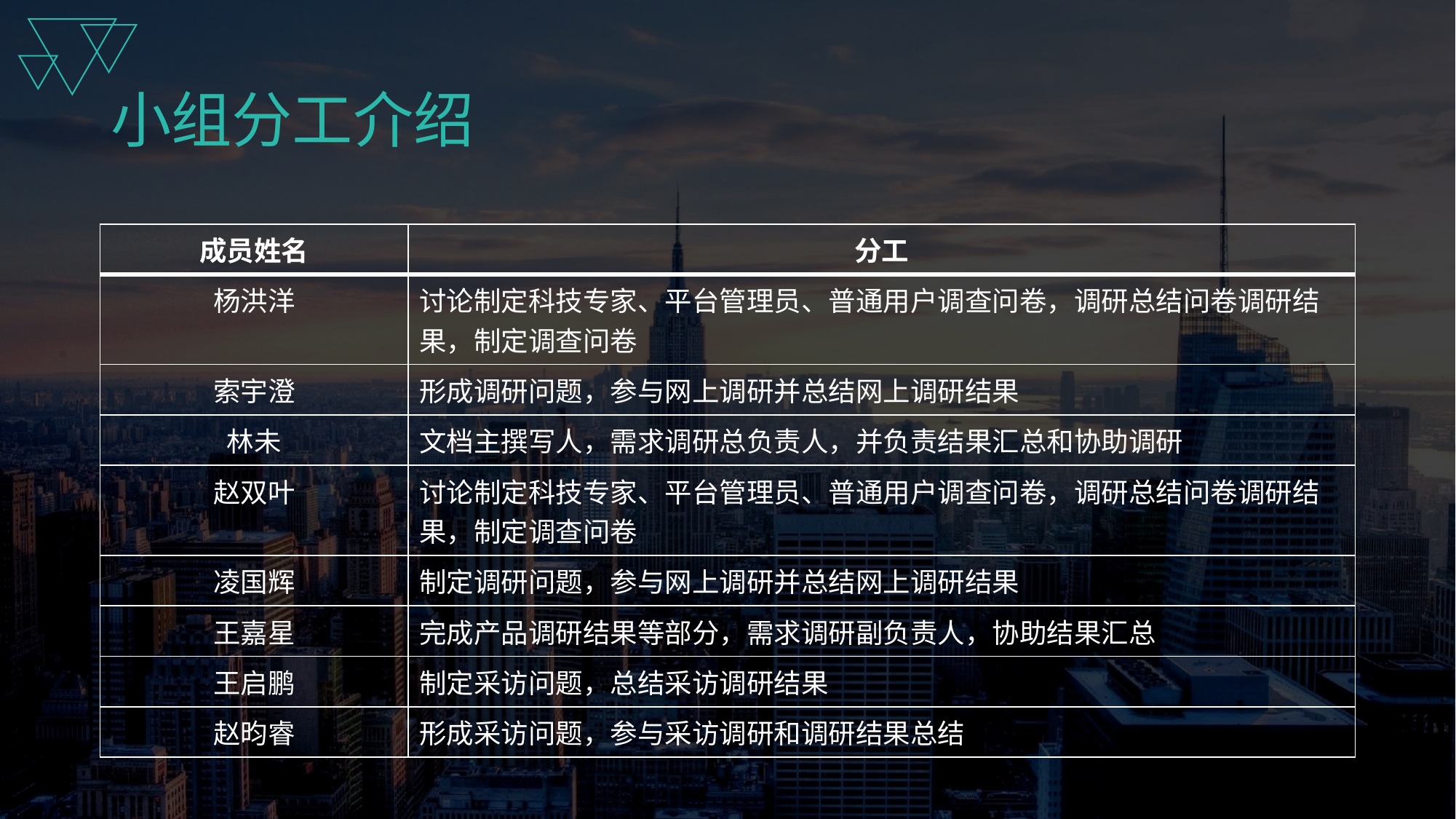

# 小组分工介绍
| 成员姓名 | 分工 |
| --- | --- |
| 杨洪洋 | 讨论制定科技专家、平台管理员、普通用户调查问卷，调研总结问卷调研结果，制定调查问卷 |
| 索宇澄 | 形成调研问题，参与网上调研并总结网上调研结果 |
| 林未 | 文档主撰写人，需求调研总负责人，并负责结果汇总和协助调研 |
| 赵双叶 | 讨论制定科技专家、平台管理员、普通用户调查问卷，调研总结问卷调研结果，制定调查问卷 |
| 凌国辉 | 制定调研问题，参与网上调研并总结网上调研结果 |
| 王嘉星 | 完成产品调研结果等部分，需求调研副负责人，协助结果汇总 |
| 王启鹏 | 制定采访问题，总结采访调研结果 |
| 赵昀睿 | 形成采访问题，参与采访调研和调研结果总结 |